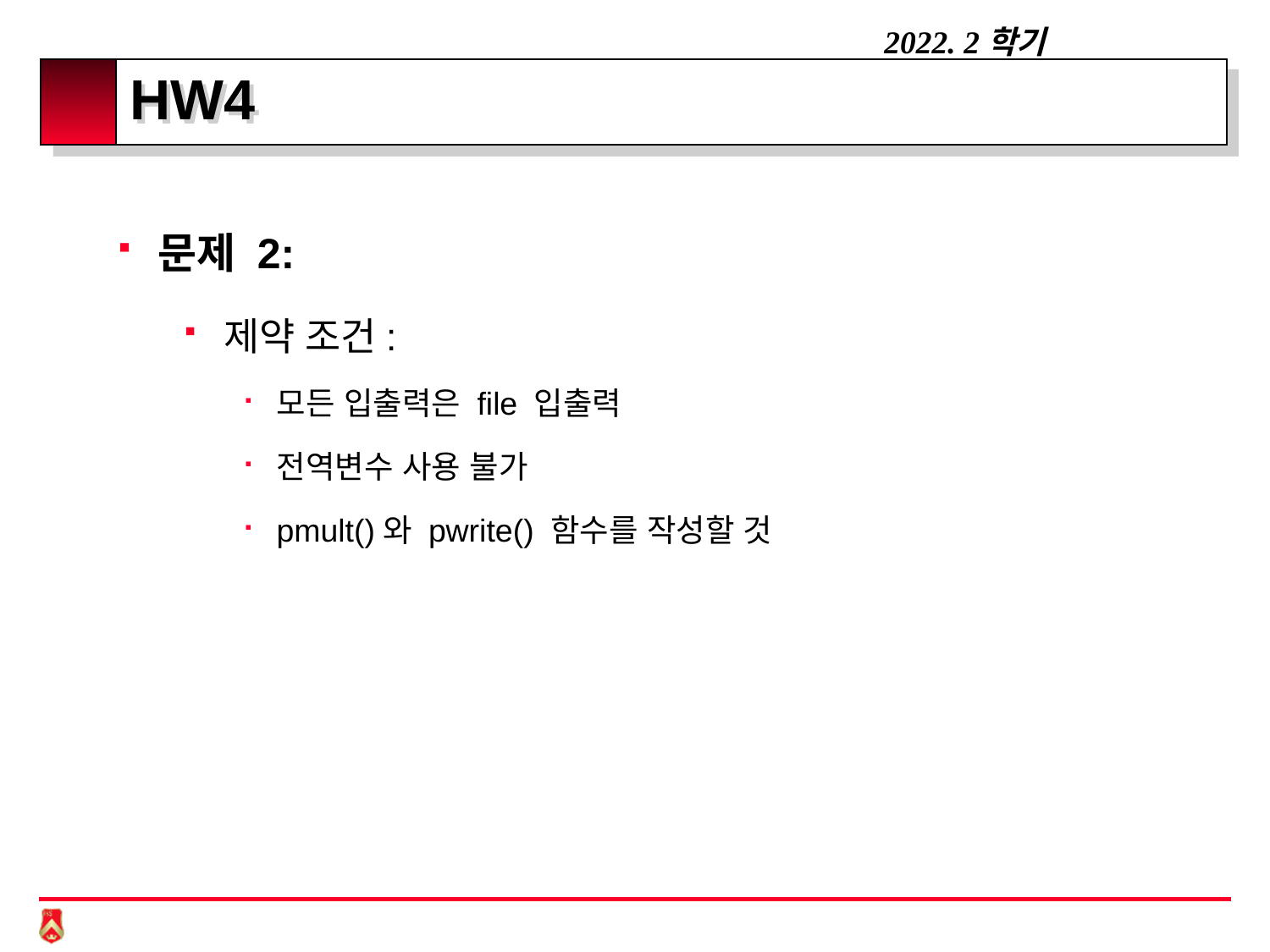

# HW4

문제 2:
제약 조건:
모든 입출력은 file 입출력
전역변수 사용 불가
pmult()와 pwrite() 함수를 작성할 것